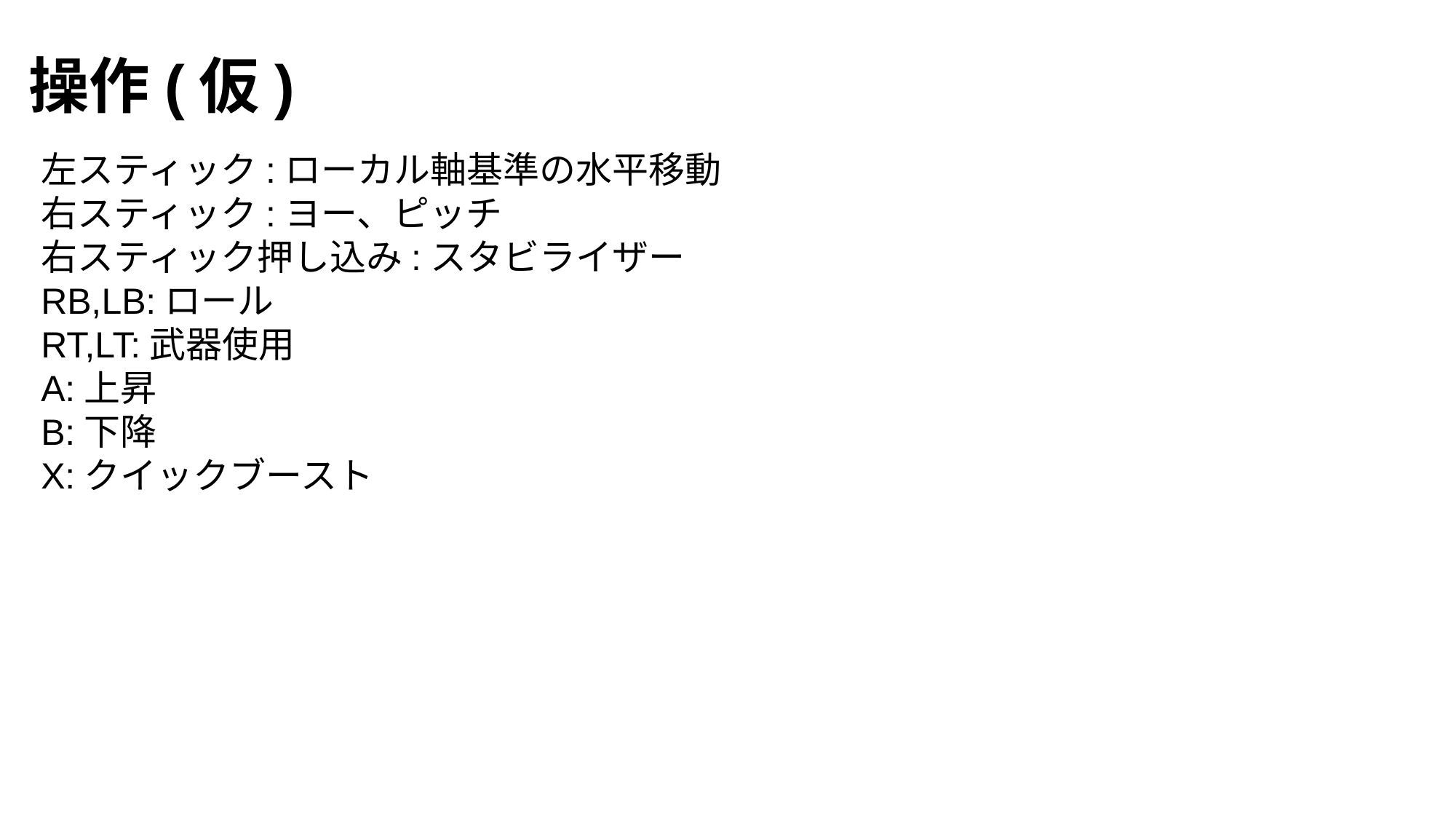

操作(仮)
左スティック:ローカル軸基準の水平移動
右スティック:ヨー、ピッチ
右スティック押し込み:スタビライザー
RB,LB:ロール
RT,LT:武器使用
A:上昇
B:下降
X:クイックブースト